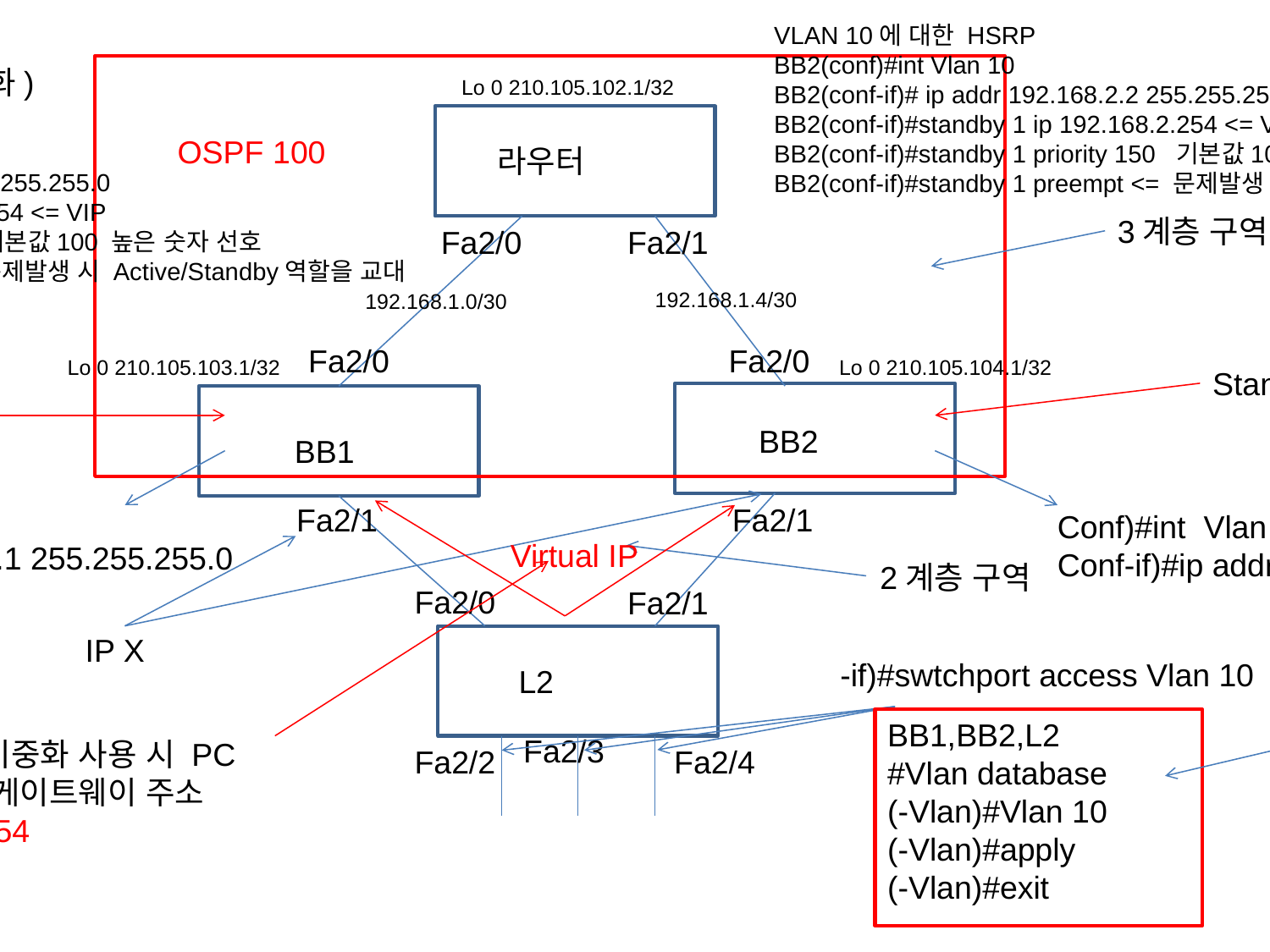

VLAN 10에 대한 HSRP
BB2(conf)#int Vlan 10
BB2(conf-if)# ip addr 192.168.2.2 255.255.255.0
BB2(conf-if)#standby 1 ip 192.168.2.254 <= VIP
BB2(conf-if)#standby 1 priority 150  기본값100 높은 숫자 선호
BB2(conf-if)#standby 1 preempt <= 문제발생 시 Active/Standby역할을 교대
HSRP(게이트웨이 이중화)

Lo 0 210.105.102.1/32
VLAN 10에 대한 HSRP
BB1(conf)#int Vlan 10
BB1(conf-if)# ip addr 192.168.2.1 255.255.255.0
BB1(conf-if)#standby 1 ip 192.168.2.254 <= VIP
BB1(conf-if)#standby 1 priority 200  기본값100 높은 숫자 선호
BB1(conf-if)#standby 1 preempt <= 문제발생 시 Active/Standby역할을 교대

OSPF 100
라우터
3계층 구역
Fa2/0
Fa2/1
192.168.1.4/30
192.168.1.0/30
Fa2/0
Fa2/0
Lo 0 210.105.103.1/32
Lo 0 210.105.104.1/32
Standby

Active
BB2
BB1
Fa2/1
Conf)#int  Vlan 10
Conf-if)#ip addr 192.168.2.1 255.255.255.0
Fa2/1
Conf)#int  Vlan 10
Conf-if)#ip addr 192.168.2.2 255.255.255.0
Virtual IP
2계층 구역
Fa2/0
Fa2/1
IP X

-if)#swtchport access Vlan 10
L2
BB1,BB2,L2
#Vlan database
(-Vlan)#Vlan 10
(-Vlan)#apply
(-Vlan)#exit

Vlan 만들기
Fa2/3
게이트웨이 이중화 사용 시 PC들이 사용할 게이트웨이 주소
192.168.2.254
Fa2/2
Fa2/4